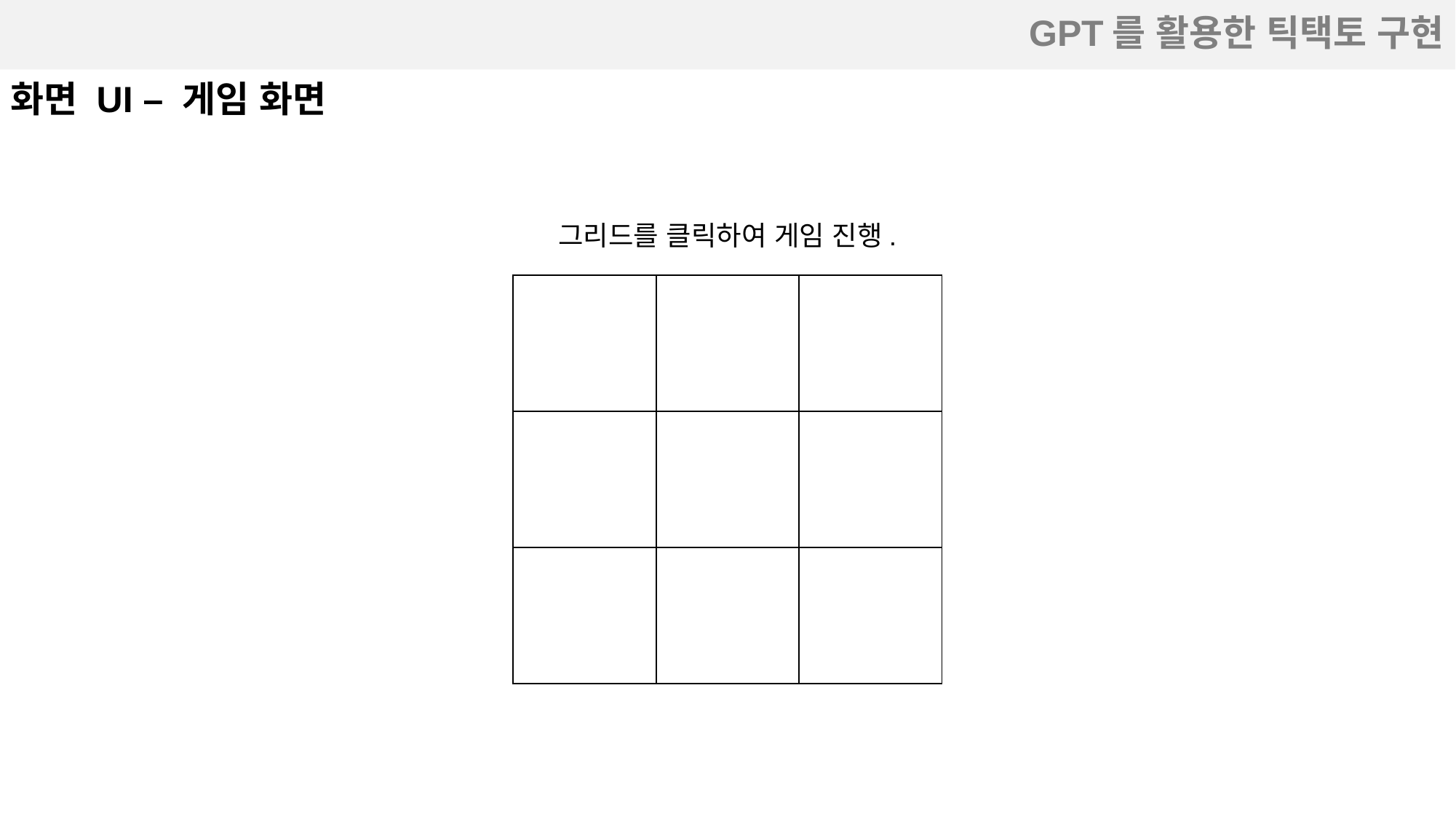

# GPT를 활용한 틱택토 구현
화면 UI – 게임 화면
그리드를 클릭하여 게임 진행.
|  |  |  |
| --- | --- | --- |
|  |  |  |
|  |  |  |